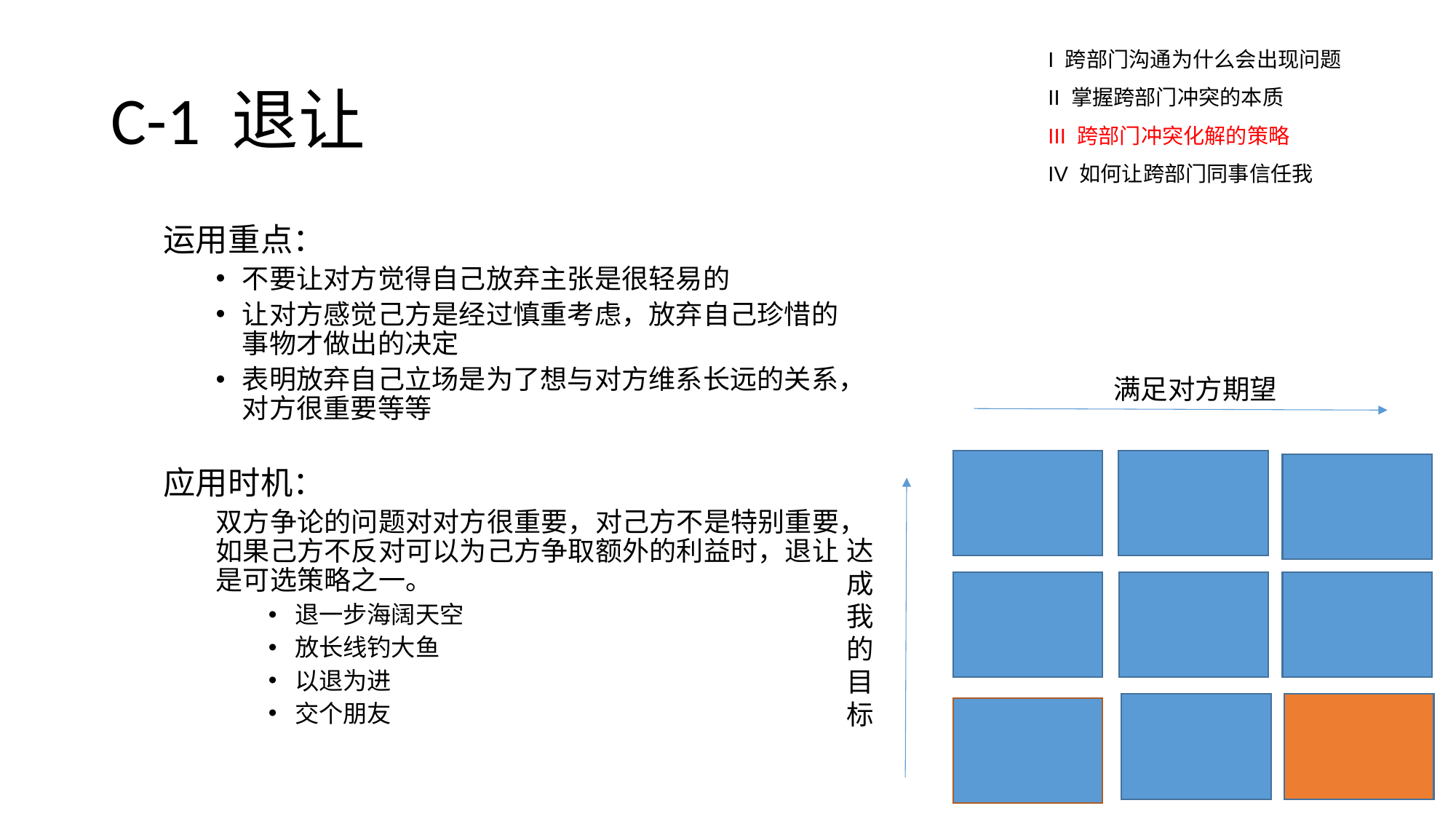

# C-1 退让
I 跨部门沟通为什么会出现问题
II 掌握跨部门冲突的本质
III 跨部门冲突化解的策略
IV 如何让跨部门同事信任我
运用重点：
不要让对方觉得自己放弃主张是很轻易的
让对方感觉己方是经过慎重考虑，放弃自己珍惜的事物才做出的决定
表明放弃自己立场是为了想与对方维系长远的关系，对方很重要等等

应用时机：
双方争论的问题对对方很重要，对己方不是特别重要，如果己方不反对可以为己方争取额外的利益时，退让是可选策略之一。
退一步海阔天空
放长线钓大鱼
以退为进
交个朋友
满足对方期望

达成我的目标